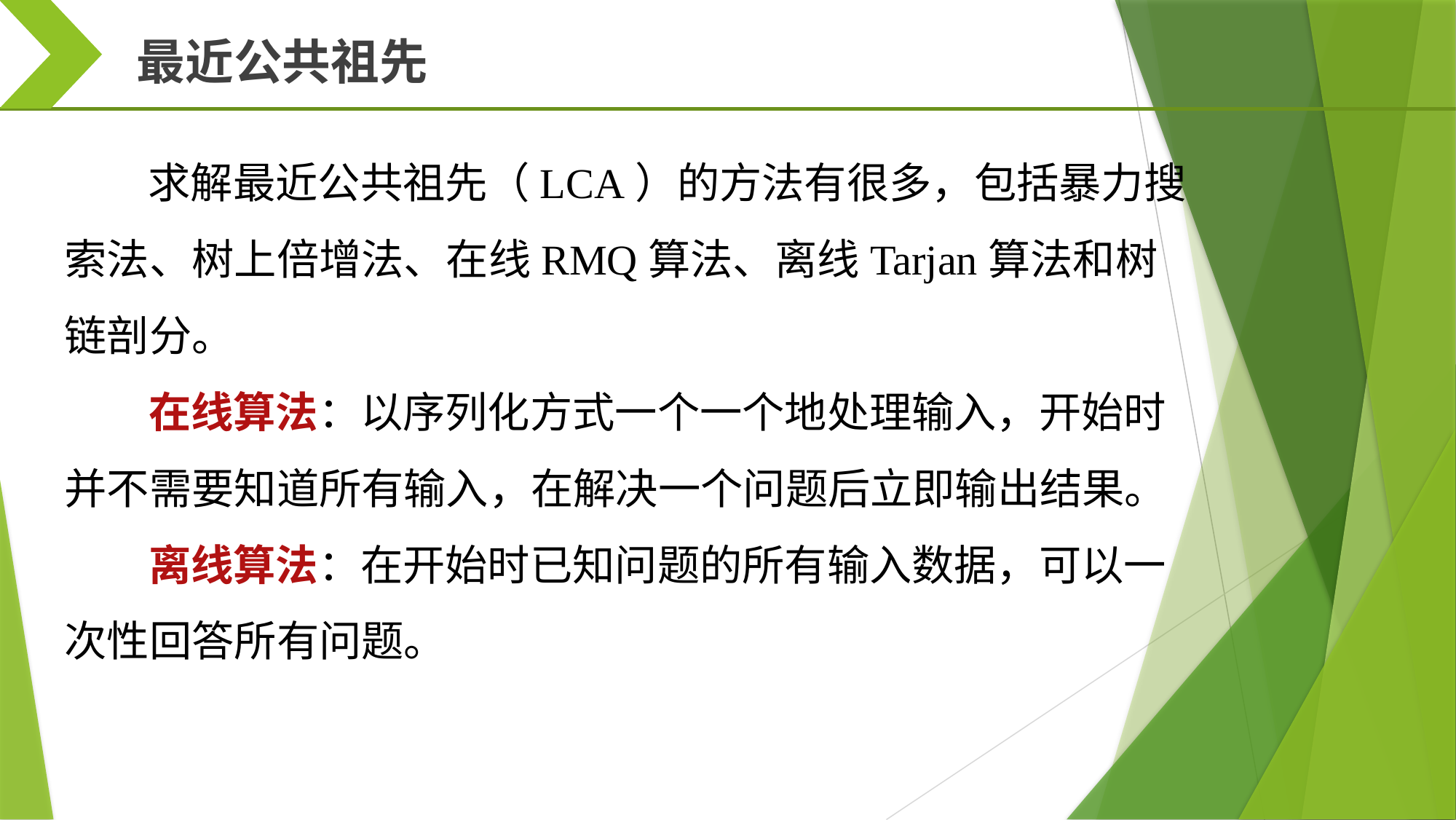

最近公共祖先
  求解最近公共祖先（LCA）的方法有很多，包括暴力搜索法、树上倍增法、在线RMQ算法、离线Tarjan算法和树链剖分。
  在线算法：以序列化方式一个一个地处理输入，开始时并不需要知道所有输入，在解决一个问题后立即输出结果。
  离线算法：在开始时已知问题的所有输入数据，可以一次性回答所有问题。